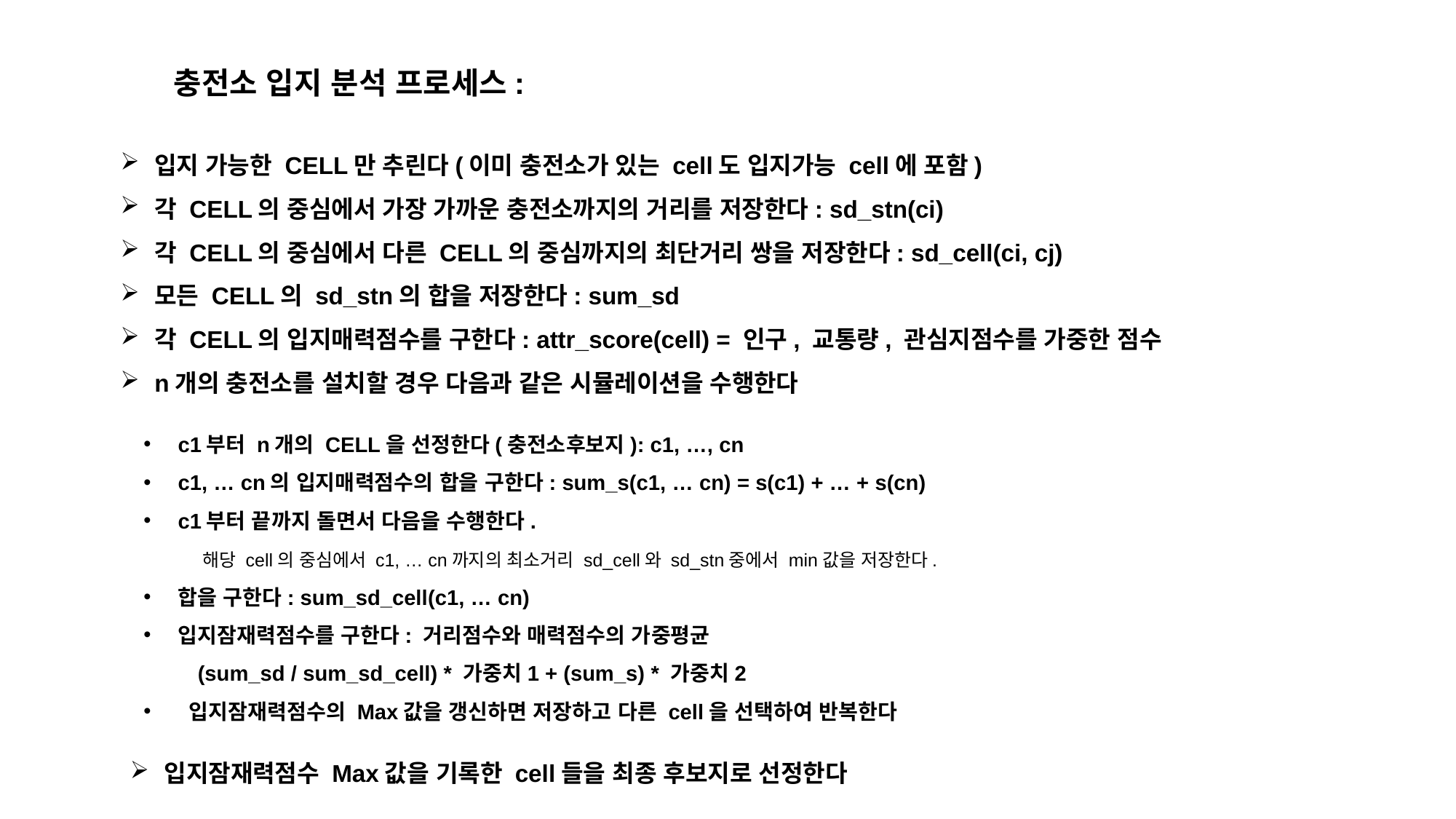

충전소 입지 분석 프로세스:
입지 가능한 CELL만 추린다(이미 충전소가 있는 cell도 입지가능 cell에 포함)
각 CELL의 중심에서 가장 가까운 충전소까지의 거리를 저장한다: sd_stn(ci)
각 CELL의 중심에서 다른 CELL의 중심까지의 최단거리 쌍을 저장한다: sd_cell(ci, cj)
모든 CELL의 sd_stn의 합을 저장한다: sum_sd
각 CELL의 입지매력점수를 구한다: attr_score(cell) = 인구, 교통량, 관심지점수를 가중한 점수
n개의 충전소를 설치할 경우 다음과 같은 시뮬레이션을 수행한다
c1부터 n개의 CELL을 선정한다(충전소후보지): c1, …, cn
c1, … cn의 입지매력점수의 합을 구한다: sum_s(c1, … cn) = s(c1) + … + s(cn)
c1부터 끝까지 돌면서 다음을 수행한다.
         해당 cell의 중심에서 c1, … cn까지의 최소거리 sd_cell와 sd_stn중에서 min값을 저장한다.
합을 구한다: sum_sd_cell(c1, … cn)
입지잠재력점수를 구한다: 거리점수와 매력점수의 가중평균
         (sum_sd / sum_sd_cell) * 가중치1 + (sum_s) * 가중치2
 입지잠재력점수의 Max값을 갱신하면 저장하고 다른 cell을 선택하여 반복한다

입지잠재력점수 Max값을 기록한 cell들을 최종 후보지로 선정한다